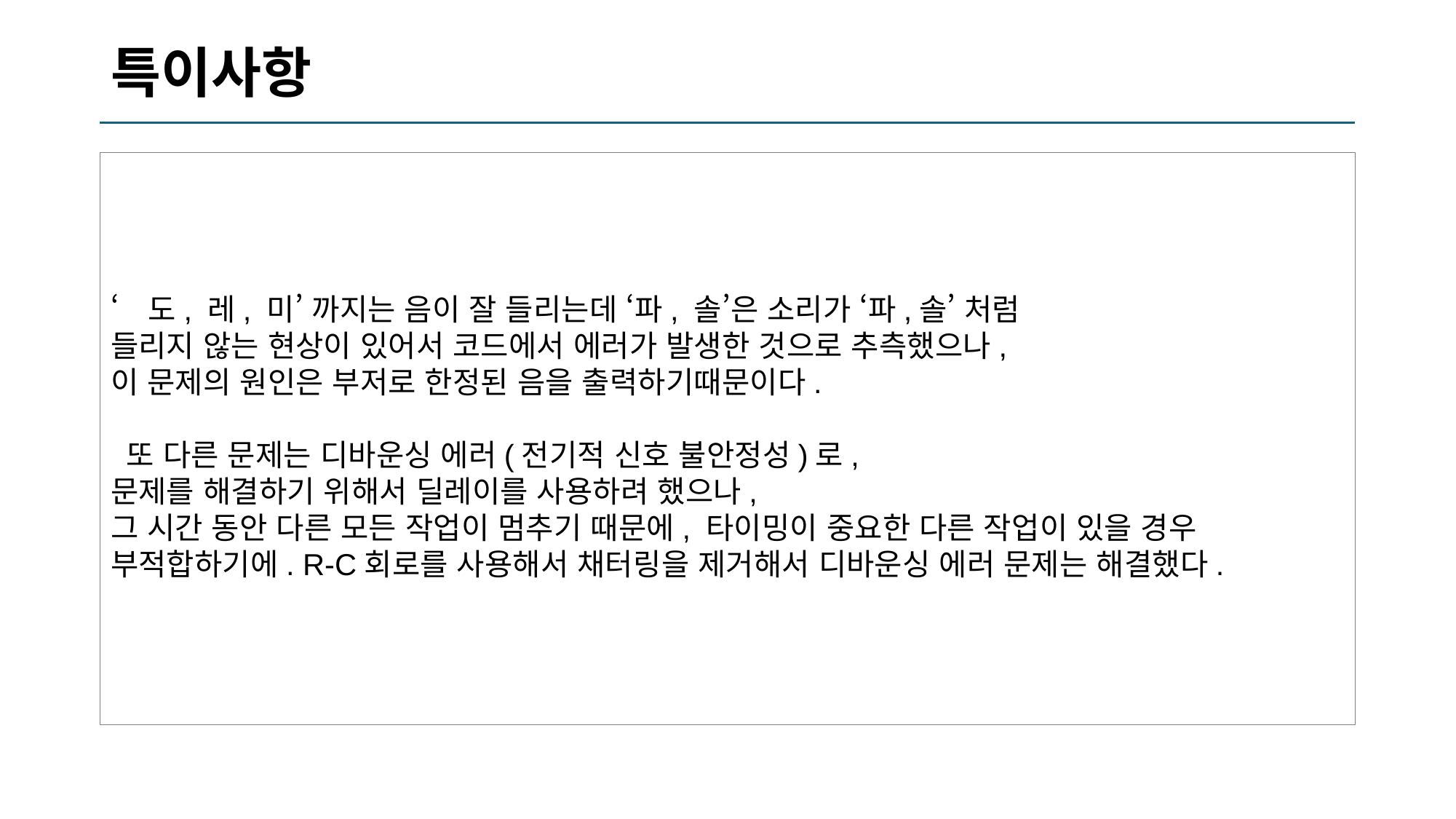

# 특이사항

‘도, 레, 미’ 까지는 음이 잘 들리는데 ‘파, 솔’은 소리가 ‘파,솔’ 처럼
들리지 않는 현상이 있어서 코드에서 에러가 발생한 것으로 추측했으나,
이 문제의 원인은 부저로 한정된 음을 출력하기때문이다.

 또 다른 문제는 디바운싱 에러(전기적 신호 불안정성)로,
문제를 해결하기 위해서 딜레이를 사용하려 했으나,
그 시간 동안 다른 모든 작업이 멈추기 때문에, 타이밍이 중요한 다른 작업이 있을 경우 부적합하기에. R-C회로를 사용해서 채터링을 제거해서 디바운싱 에러 문제는 해결했다.